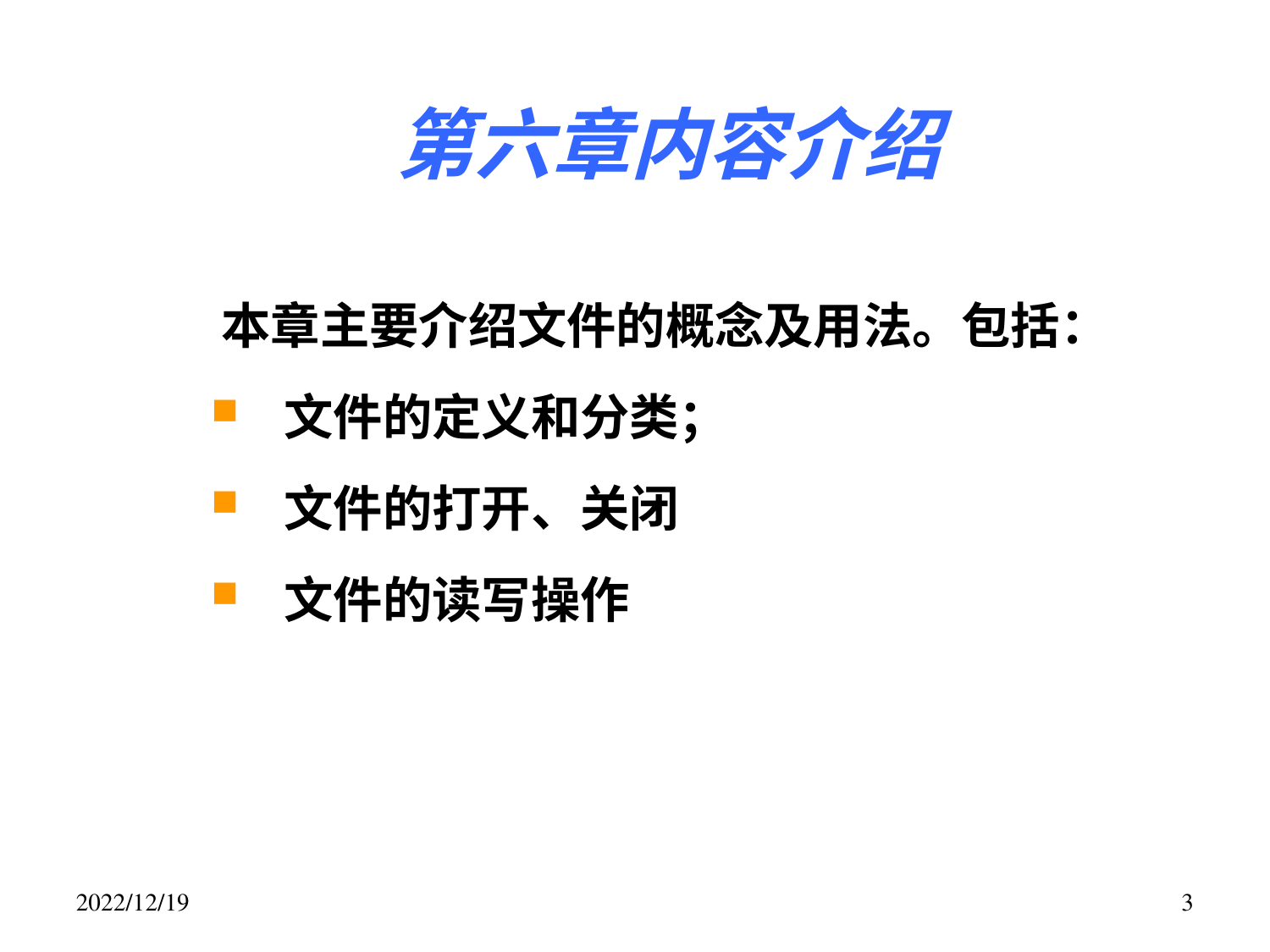

第六章内容介绍
本章主要介绍文件的概念及用法。包括：
文件的定义和分类；
文件的打开、关闭
文件的读写操作